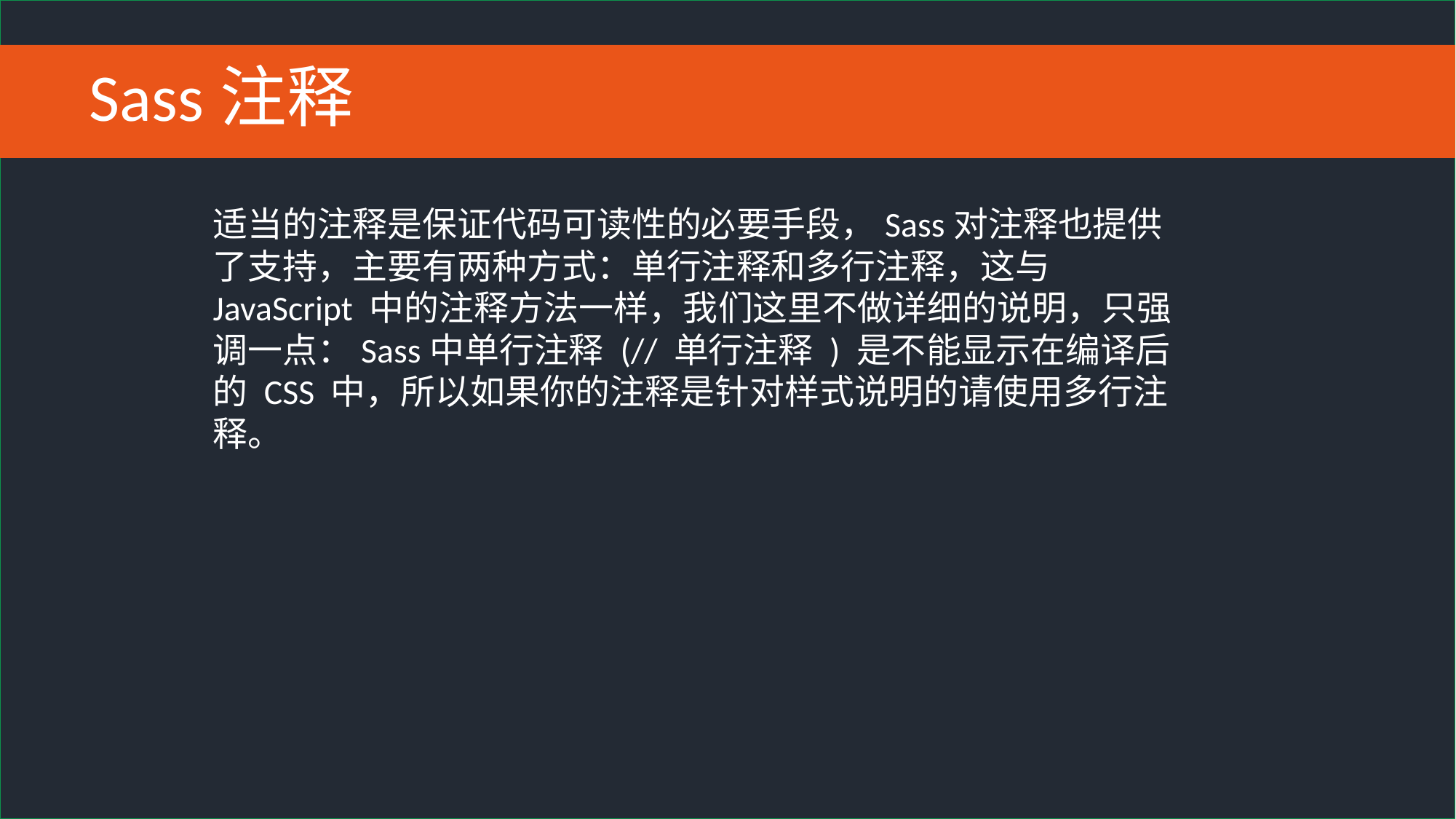

# Sass注释

适当的注释是保证代码可读性的必要手段，Sass对注释也提供了支持，主要有两种方式：单行注释和多行注释，这与 JavaScript 中的注释方法一样，我们这里不做详细的说明，只强调一点：Sass中单行注释 (// 单行注释 ) 是不能显示在编译后的 CSS 中，所以如果你的注释是针对样式说明的请使用多行注释。